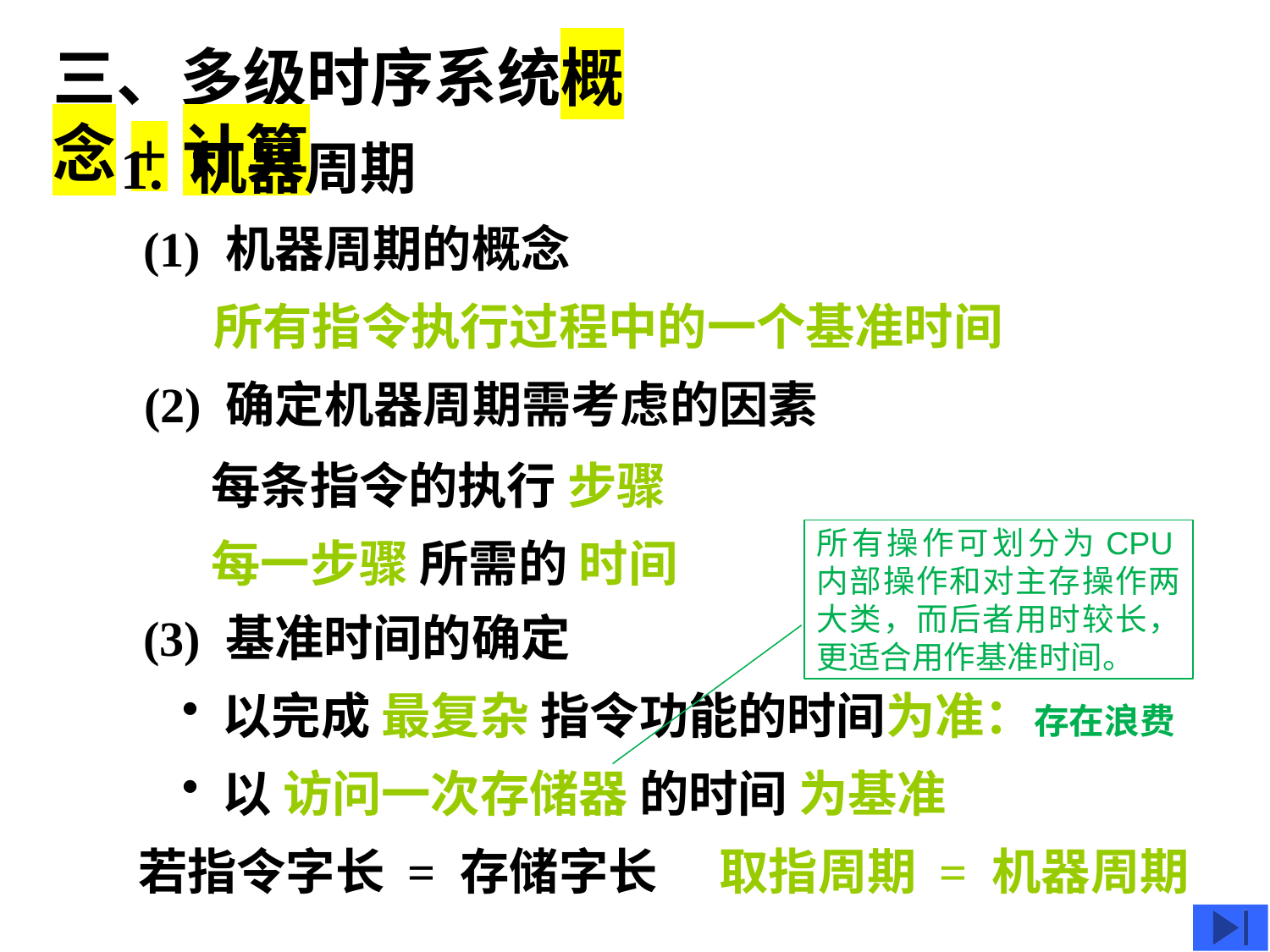

三、多级时序系统概念+计算
1. 机器周期
(1) 机器周期的概念
所有指令执行过程中的一个基准时间
(2) 确定机器周期需考虑的因素
每条指令的执行 步骤
所有操作可划分为CPU内部操作和对主存操作两大类，而后者用时较长，更适合用作基准时间。
每一步骤 所需的 时间
(3) 基准时间的确定
 以完成 最复杂 指令功能的时间为准：存在浪费
 以 访问一次存储器 的时间 为基准
若指令字长 = 存储字长
取指周期 = 机器周期